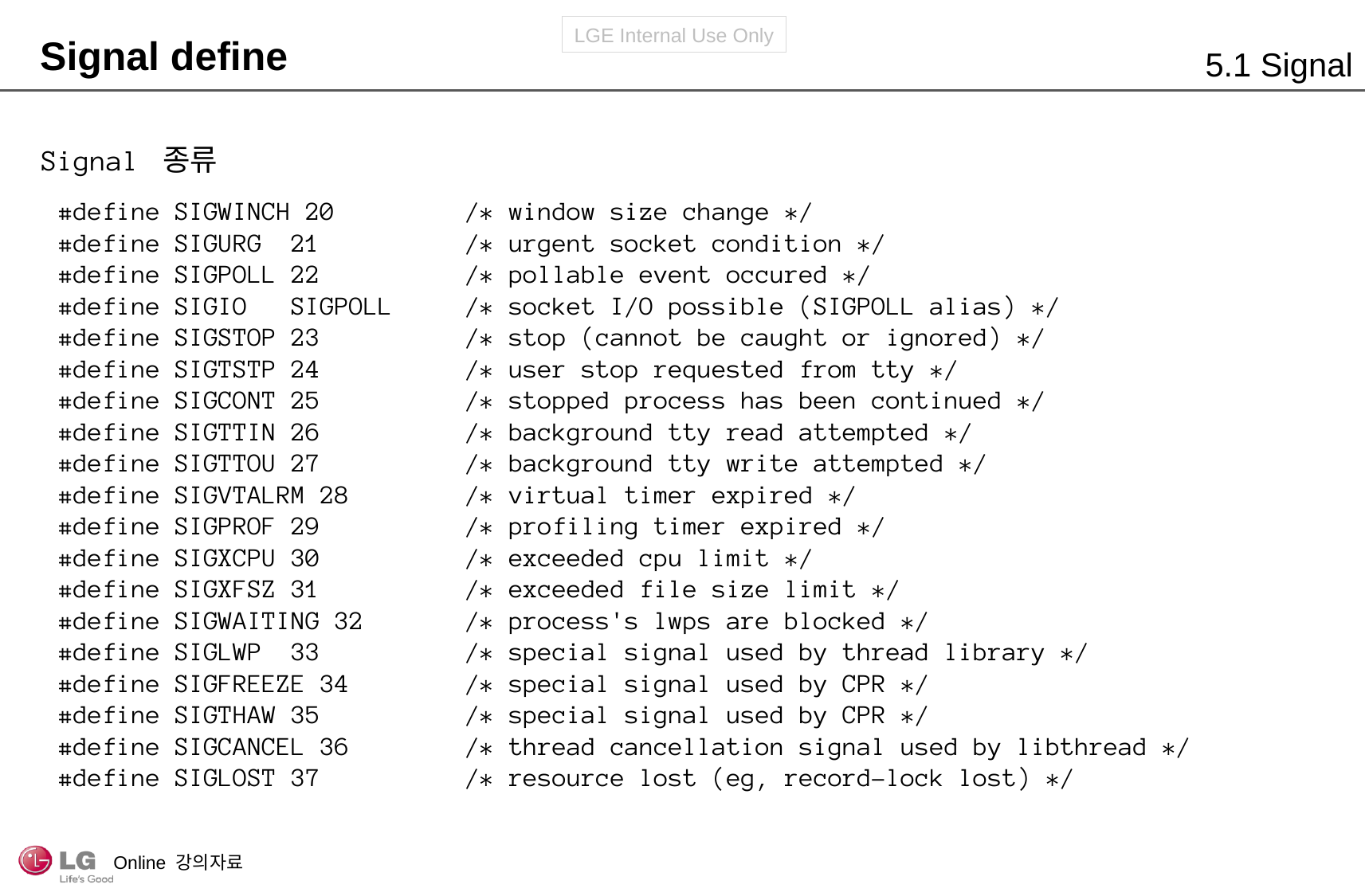

Signal define
5.1 Signal

Signal 종류
#define SIGWINCH 20         /* window size change */
#define SIGURG  21          /* urgent socket condition */
#define SIGPOLL 22          /* pollable event occured */
#define SIGIO   SIGPOLL     /* socket I/O possible (SIGPOLL alias) */
#define SIGSTOP 23          /* stop (cannot be caught or ignored) */
#define SIGTSTP 24          /* user stop requested from tty */
#define SIGCONT 25          /* stopped process has been continued */
#define SIGTTIN 26          /* background tty read attempted */
#define SIGTTOU 27          /* background tty write attempted */
#define SIGVTALRM 28        /* virtual timer expired */
#define SIGPROF 29          /* profiling timer expired */
#define SIGXCPU 30          /* exceeded cpu limit */
#define SIGXFSZ 31          /* exceeded file size limit */
#define SIGWAITING 32       /* process's lwps are blocked */
#define SIGLWP  33          /* special signal used by thread library */
#define SIGFREEZE 34        /* special signal used by CPR */
#define SIGTHAW 35          /* special signal used by CPR */
#define SIGCANCEL 36        /* thread cancellation signal used by libthread */
#define SIGLOST 37          /* resource lost (eg, record-lock lost) */